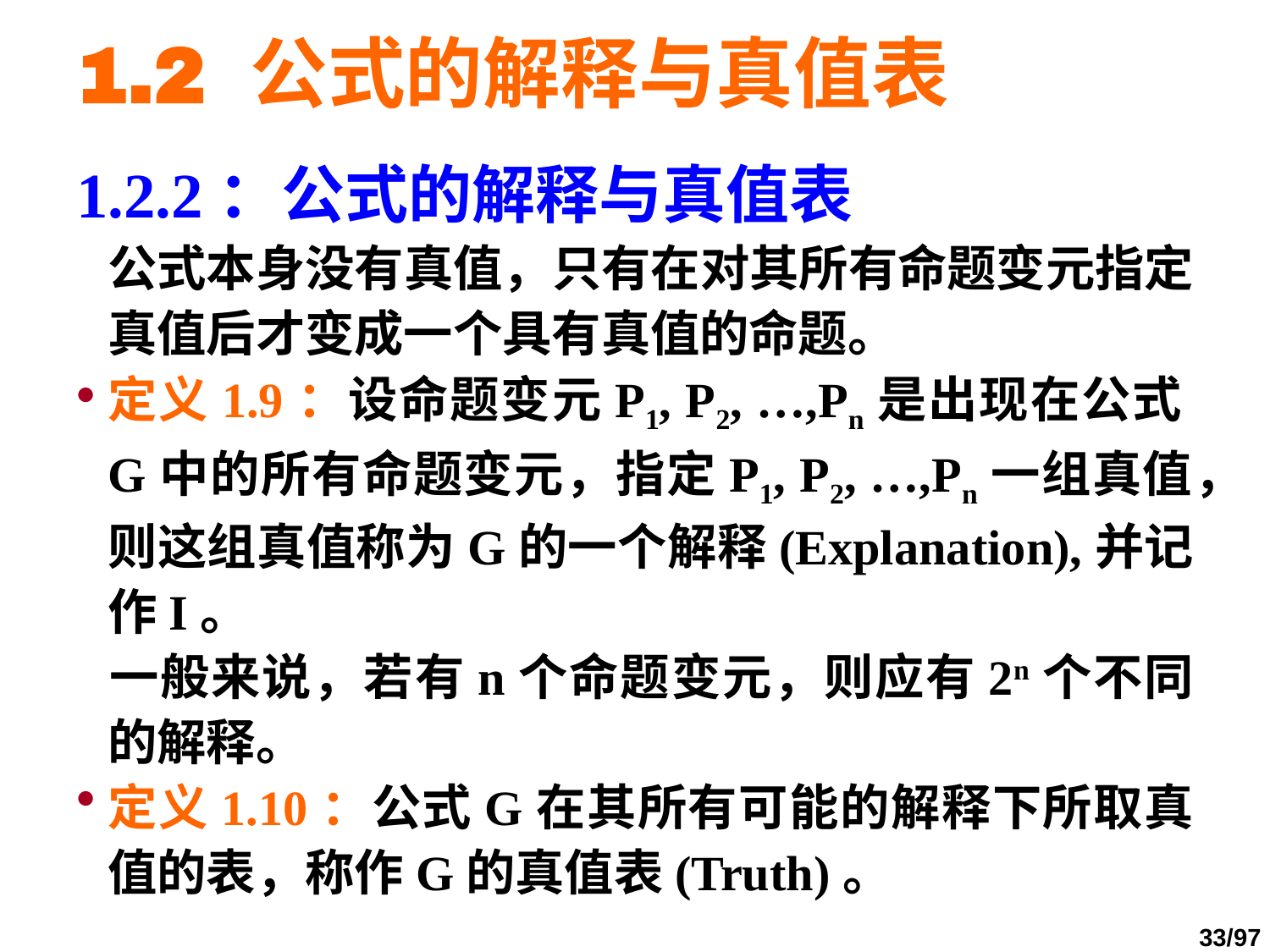

# 1.2 公式的解释与真值表
1.2.2：公式的解释与真值表
	公式本身没有真值，只有在对其所有命题变元指定真值后才变成一个具有真值的命题。
定义1.9：设命题变元P1, P2, …,Pn是出现在公式G中的所有命题变元，指定P1, P2, …,Pn一组真值，则这组真值称为G的一个解释(Explanation),并记作I。
	一般来说，若有n个命题变元，则应有2n个不同的解释。
定义1.10：公式G在其所有可能的解释下所取真值的表，称作G的真值表(Truth)。